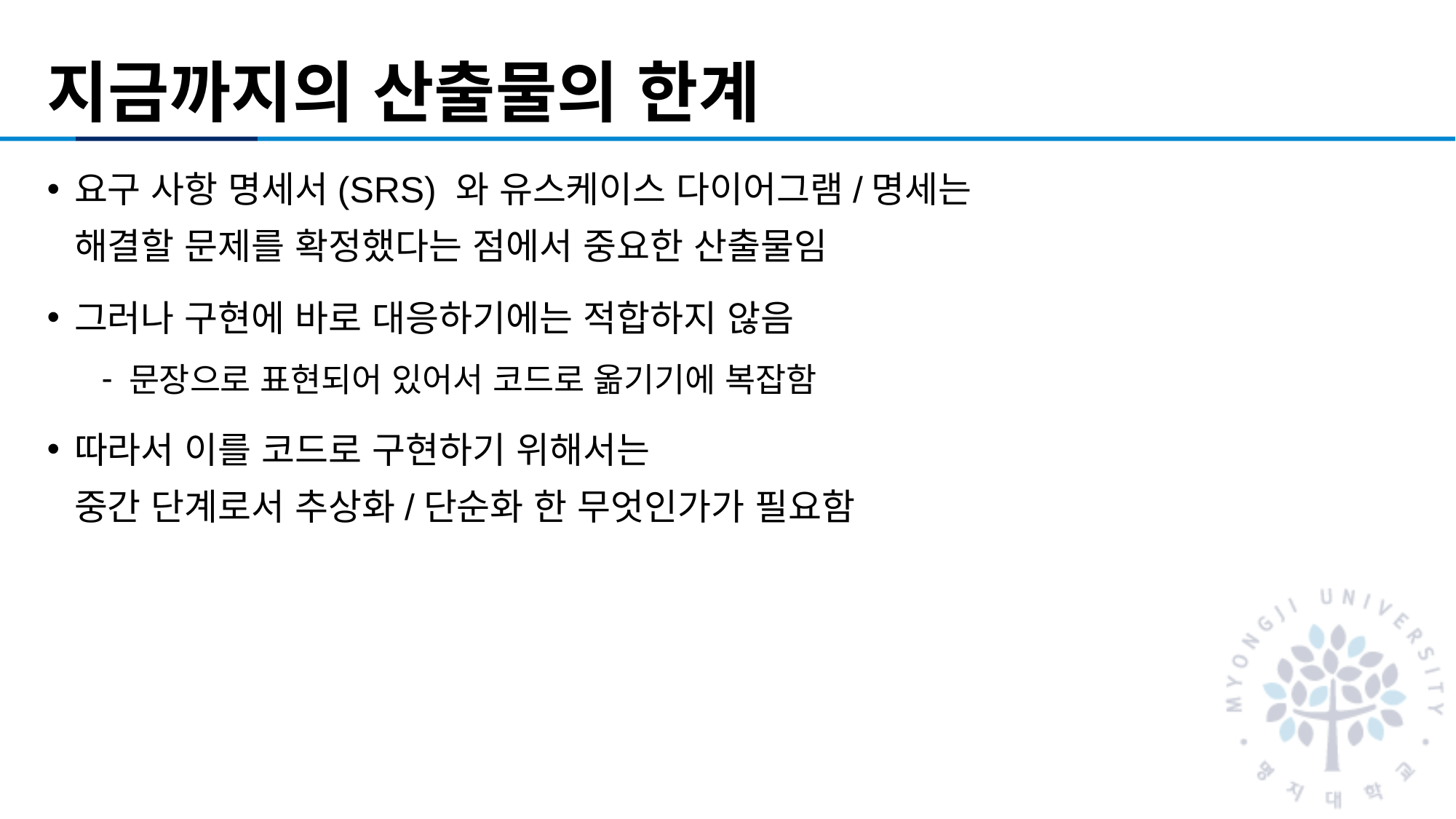

# 지금까지의 산출물의 한계
요구 사항 명세서(SRS) 와 유스케이스 다이어그램/명세는
해결할 문제를 확정했다는 점에서 중요한 산출물임
그러나 구현에 바로 대응하기에는 적합하지 않음
문장으로 표현되어 있어서 코드로 옮기기에 복잡함
따라서 이를 코드로 구현하기 위해서는
중간 단계로서 추상화/단순화 한 무엇인가가 필요함